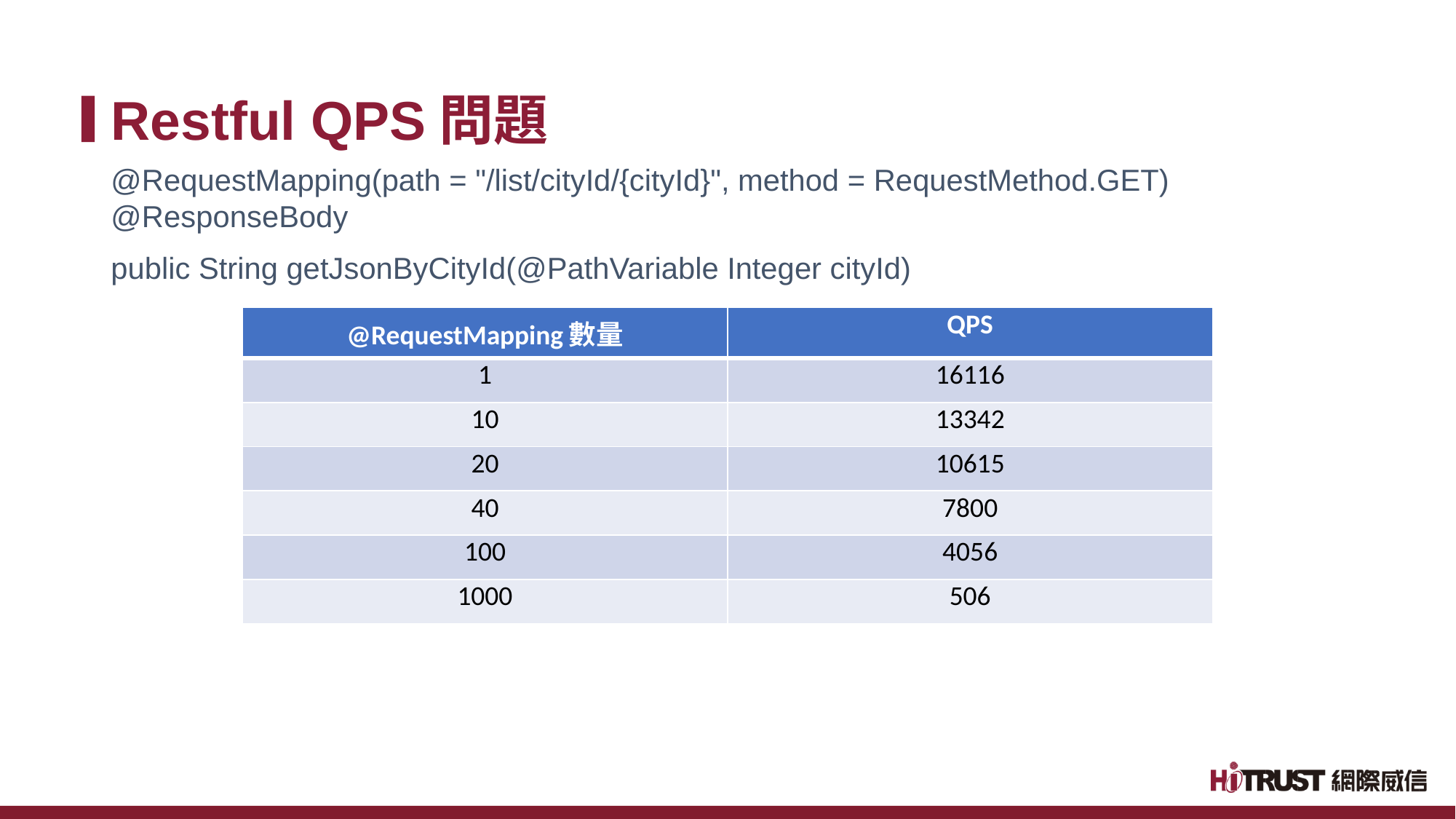

# Restful QPS問題
@RequestMapping(path = "/list/cityId/{cityId}", method = RequestMethod.GET) @ResponseBody
public String getJsonByCityId(@PathVariable Integer cityId)
| @RequestMapping數量 | QPS |
| --- | --- |
| 1 | 16116 |
| 10 | 13342 |
| 20 | 10615 |
| 40 | 7800 |
| 100 | 4056 |
| 1000 | 506 |